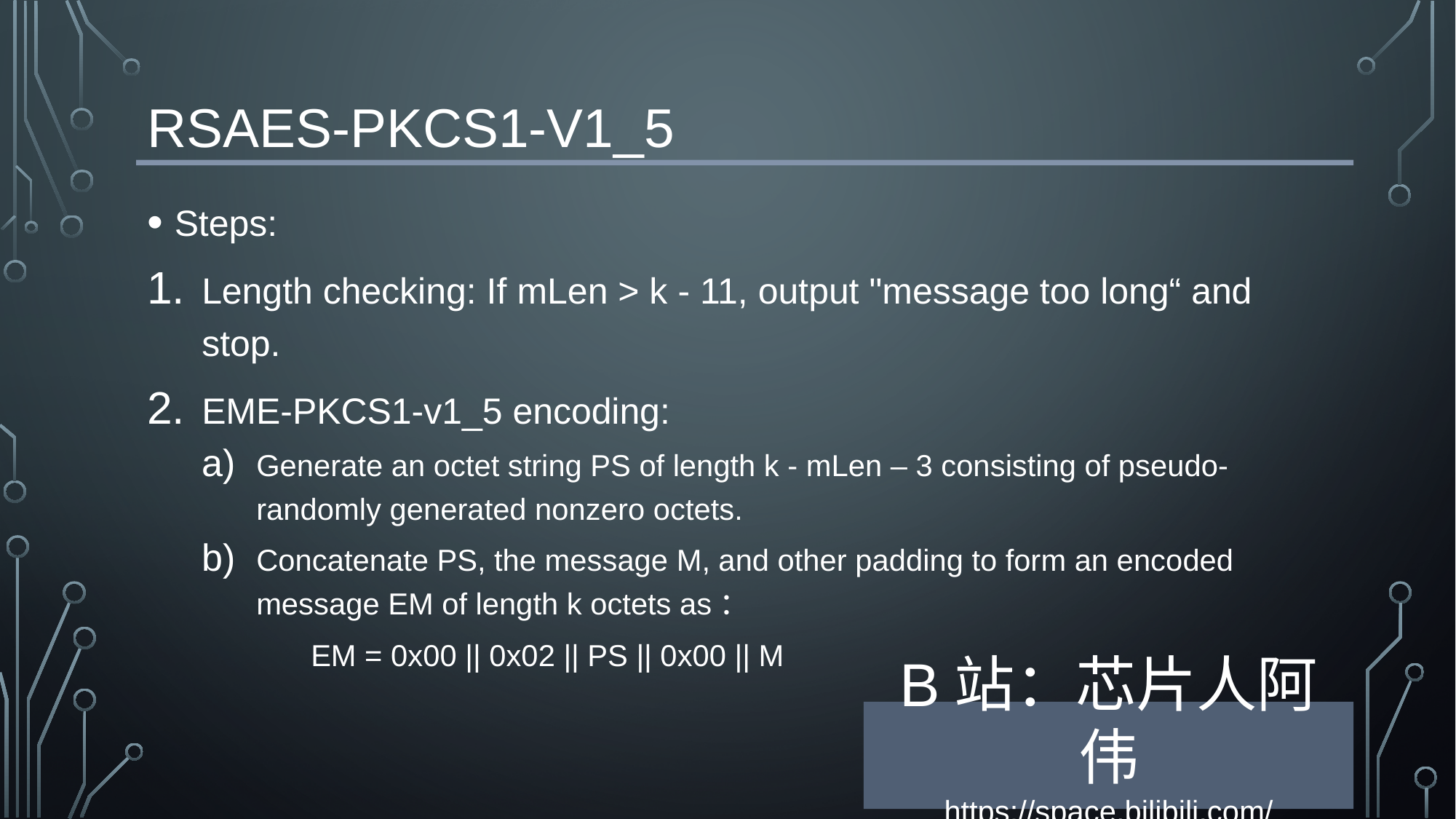

# RSAES-PKCS1-v1_5

Steps:
Length checking: If mLen > k - 11, output "message too long“ and stop.
EME-PKCS1-v1_5 encoding:
Generate an octet string PS of length k - mLen – 3 consisting of pseudo-randomly generated nonzero octets.
Concatenate PS, the message M, and other padding to form an encoded message EM of length k octets as：
	EM = 0x00 || 0x02 || PS || 0x00 || M

B站：芯片人阿伟
https://space.bilibili.com/243180540